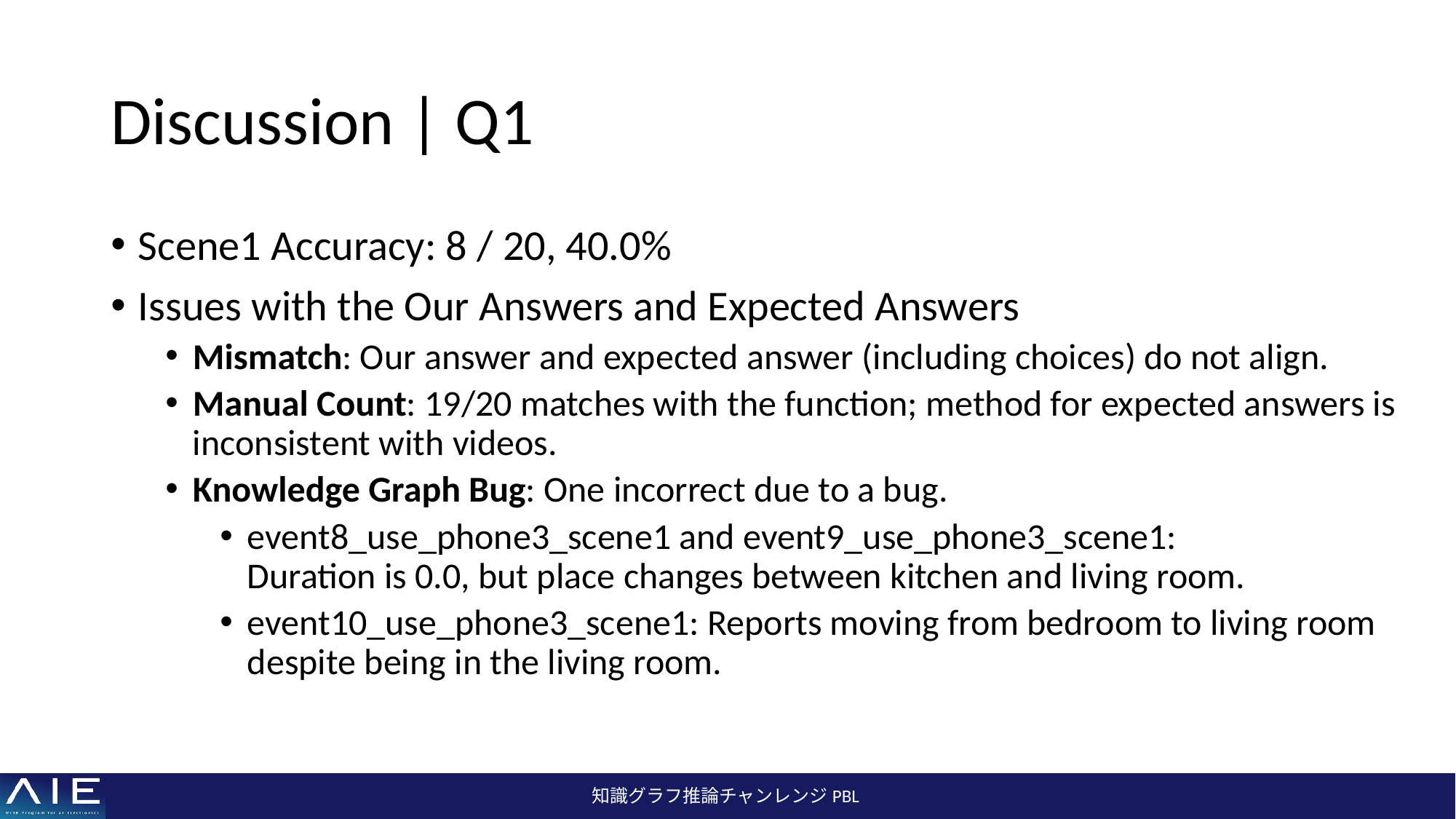

# Discussion | Q1
Scene1 Accuracy: 8 / 20, 40.0%
Issues with the Our Answers and Expected Answers
Mismatch: Our answer and expected answer (including choices) do not align.
Manual Count: 19/20 matches with the function; method for expected answers is inconsistent with videos.
Knowledge Graph Bug: One incorrect due to a bug.
event8_use_phone3_scene1 and event9_use_phone3_scene1:
Duration is 0.0, but place changes between kitchen and living room.
event10_use_phone3_scene1: Reports moving from bedroom to living room despite being in the living room.
知識グラフ推論チャンレンジPBL